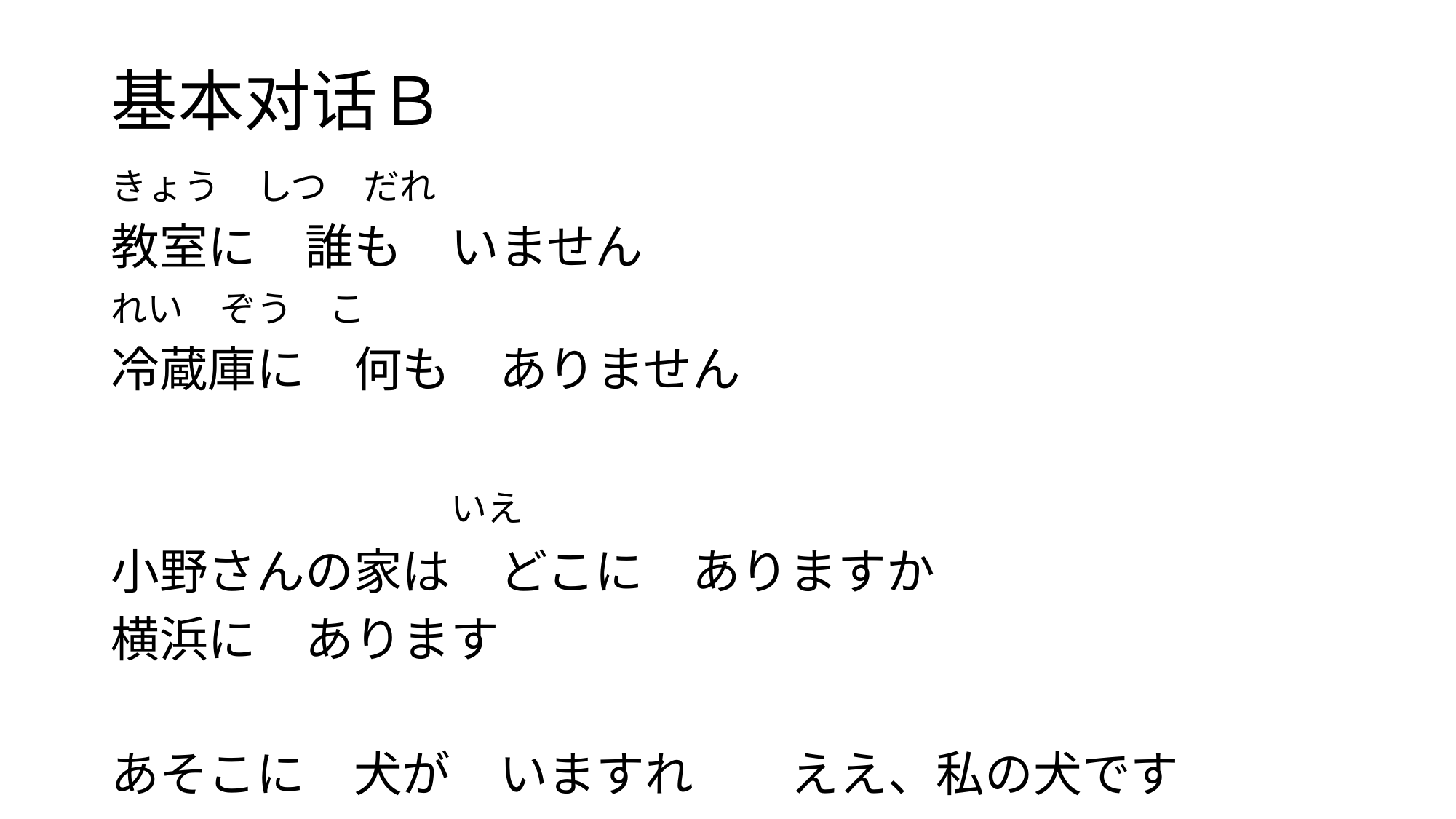

# 基本对话Ｂ
きょう　しつ　だれ
教室に　誰も　いません
れい　ぞう　こ
冷蔵庫に　何も　ありません

　　　　　　　いえ
小野さんの家は　どこに　ありますか
横浜に　あります

あそこに　犬が　いますれ　　ええ、私の犬です